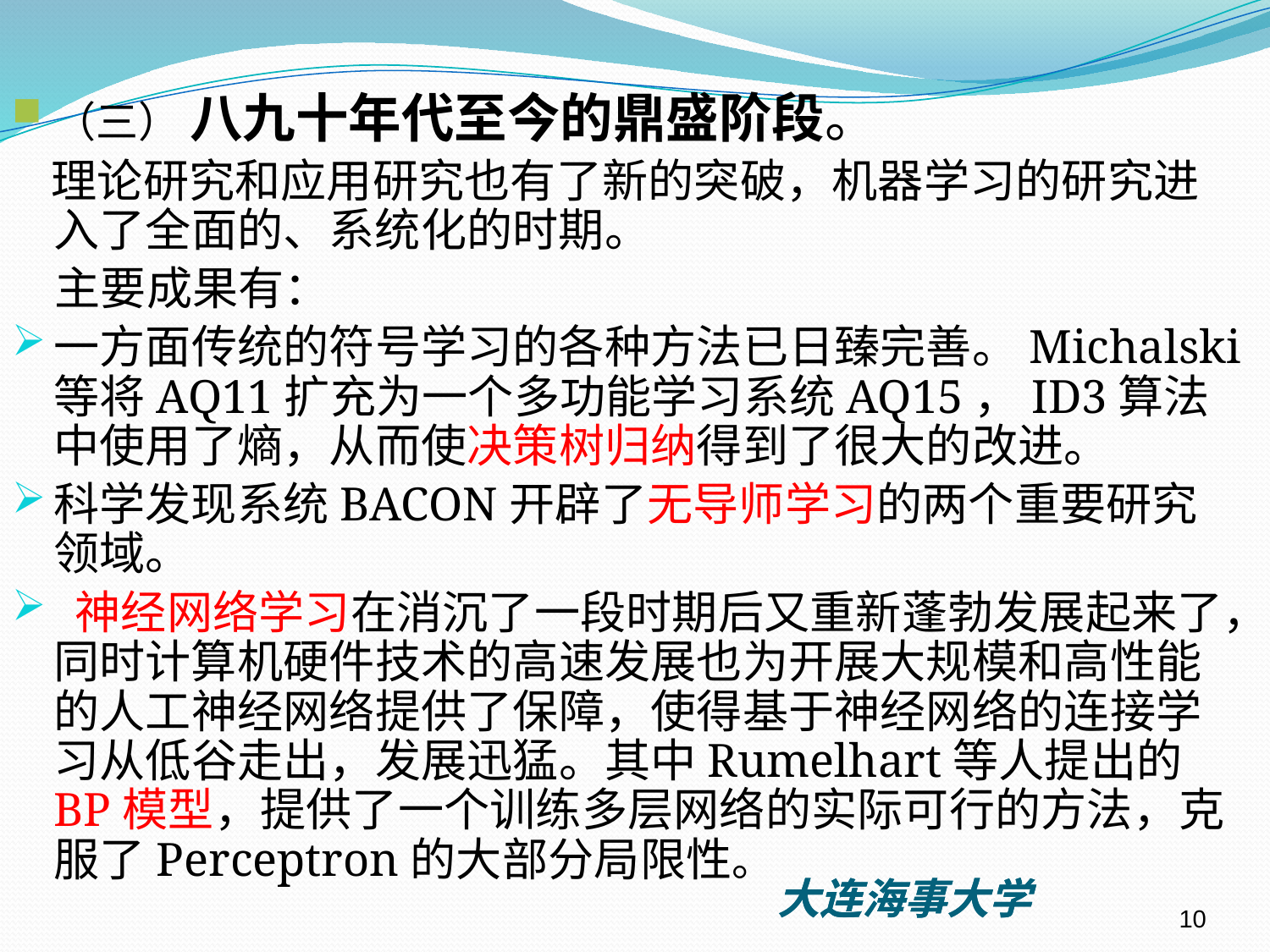

（三） 八九十年代至今的鼎盛阶段。
   理论研究和应用研究也有了新的突破，机器学习的研究进入了全面的、系统化的时期。
   主要成果有：
一方面传统的符号学习的各种方法已日臻完善。Michalski等将AQ11扩充为一个多功能学习系统AQ15，ID3算法中使用了熵，从而使决策树归纳得到了很大的改进。
科学发现系统BACON开辟了无导师学习的两个重要研究领域。
 神经网络学习在消沉了一段时期后又重新蓬勃发展起来了，同时计算机硬件技术的高速发展也为开展大规模和高性能的人工神经网络提供了保障，使得基于神经网络的连接学习从低谷走出，发展迅猛。其中Rumelhart等人提出的BP模型，提供了一个训练多层网络的实际可行的方法，克服了Perceptron的大部分局限性。

10